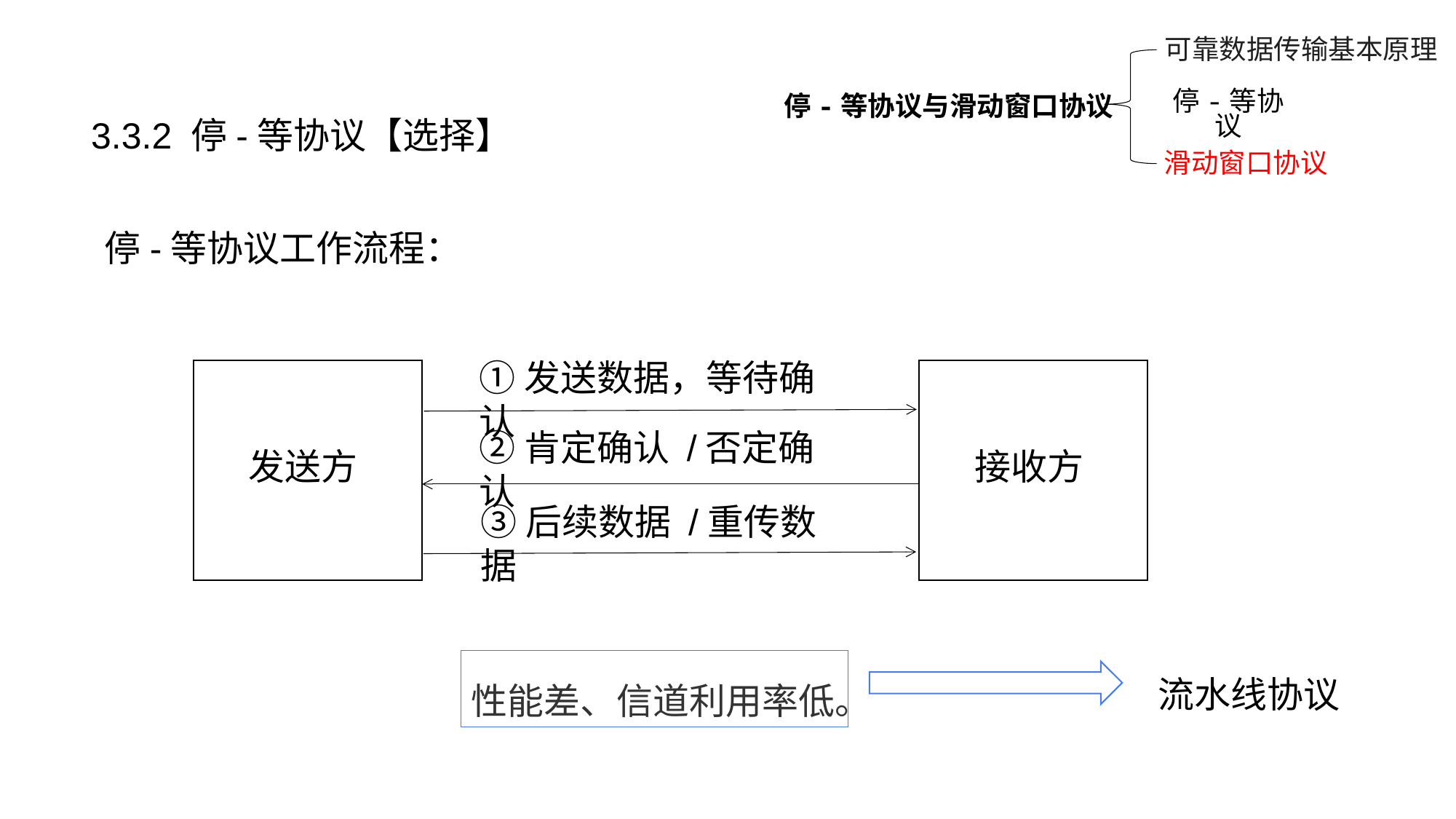

可靠数据传输基本原理

停-等协议与滑动窗口协议
停-等协议
滑动窗口协议
3.3.2 停-等协议【选择】
停-等协议工作流程：
①发送数据，等待确认

②肯定确认 /否定确认
发送方
接收方
③后续数据 /重传数据
流水线协议
性能差、信道利用率低。